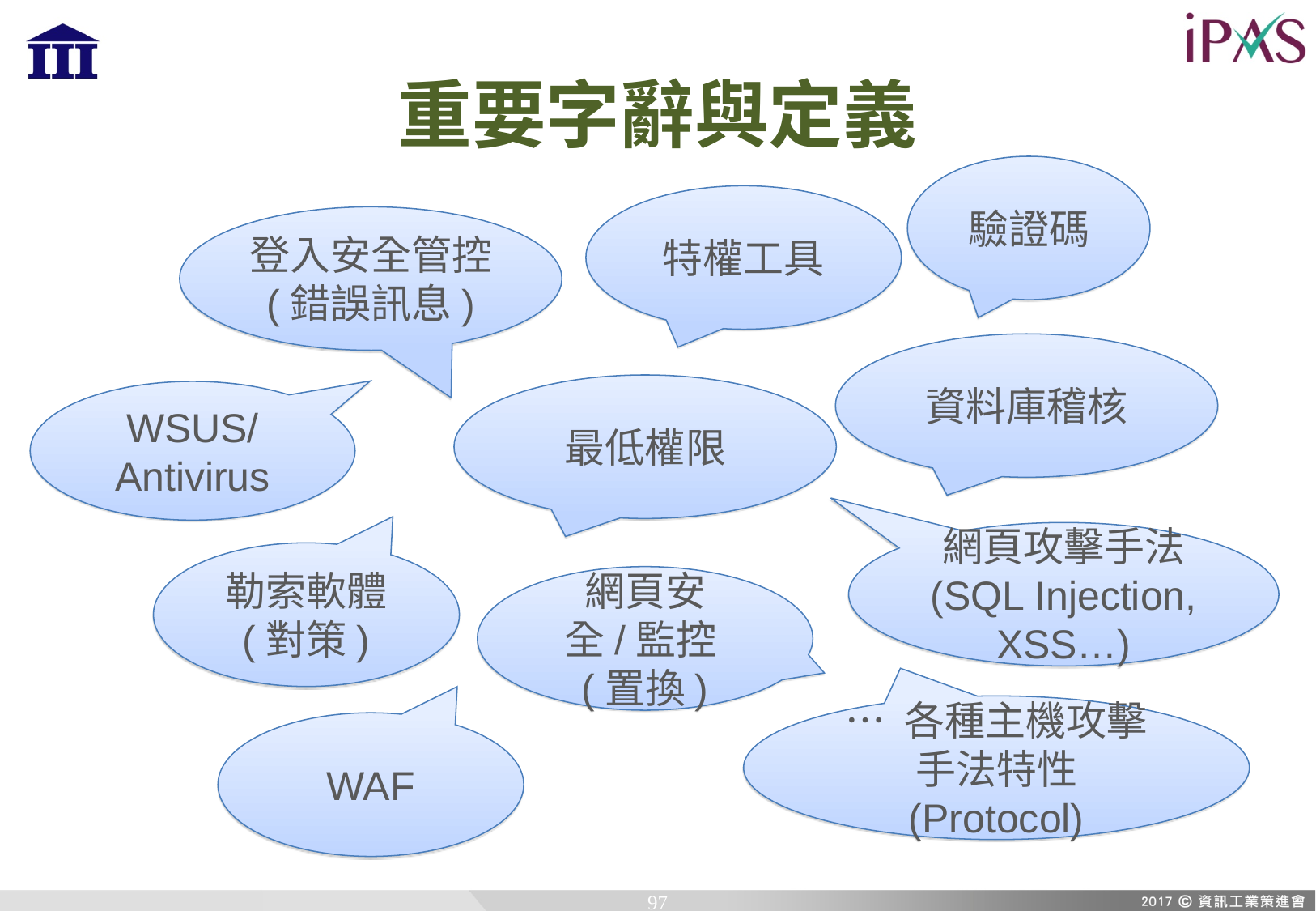

# 重要字辭與定義
驗證碼
特權工具
登入安全管控 (錯誤訊息)
資料庫稽核
最低權限
WSUS/ Antivirus
網頁攻擊手法 (SQL Injection, XSS…)
勒索軟體 (對策)
網頁安全/監控(置換)
… 各種主機攻擊手法特性 (Protocol)
WAF
97